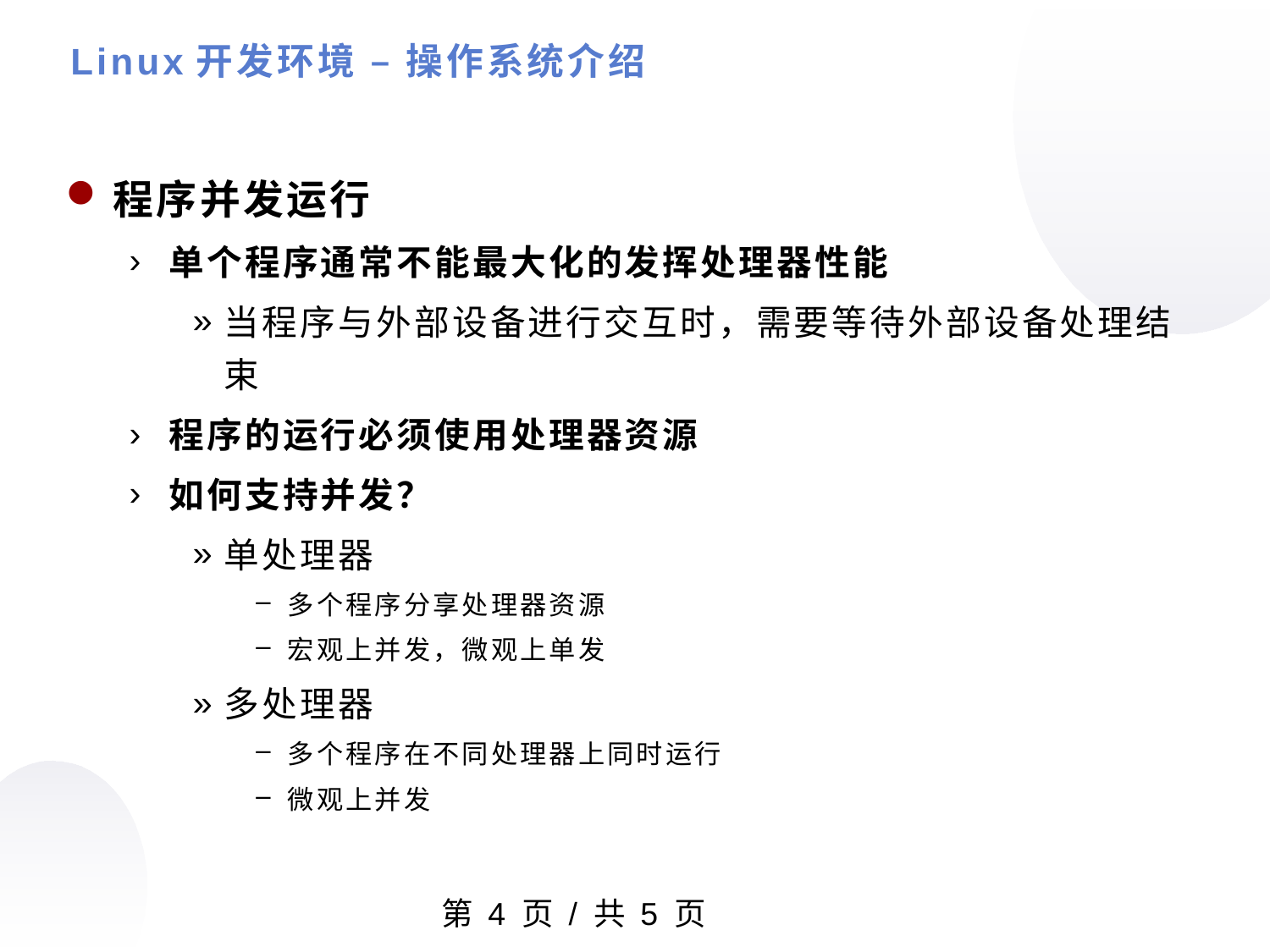

Linux开发环境 – 操作系统介绍

程序并发运行
单个程序通常不能最大化的发挥处理器性能
当程序与外部设备进行交互时，需要等待外部设备处理结束
程序的运行必须使用处理器资源
如何支持并发？
单处理器
多个程序分享处理器资源
宏观上并发，微观上单发
多处理器
多个程序在不同处理器上同时运行
微观上并发

第 4 页 / 共 5 页